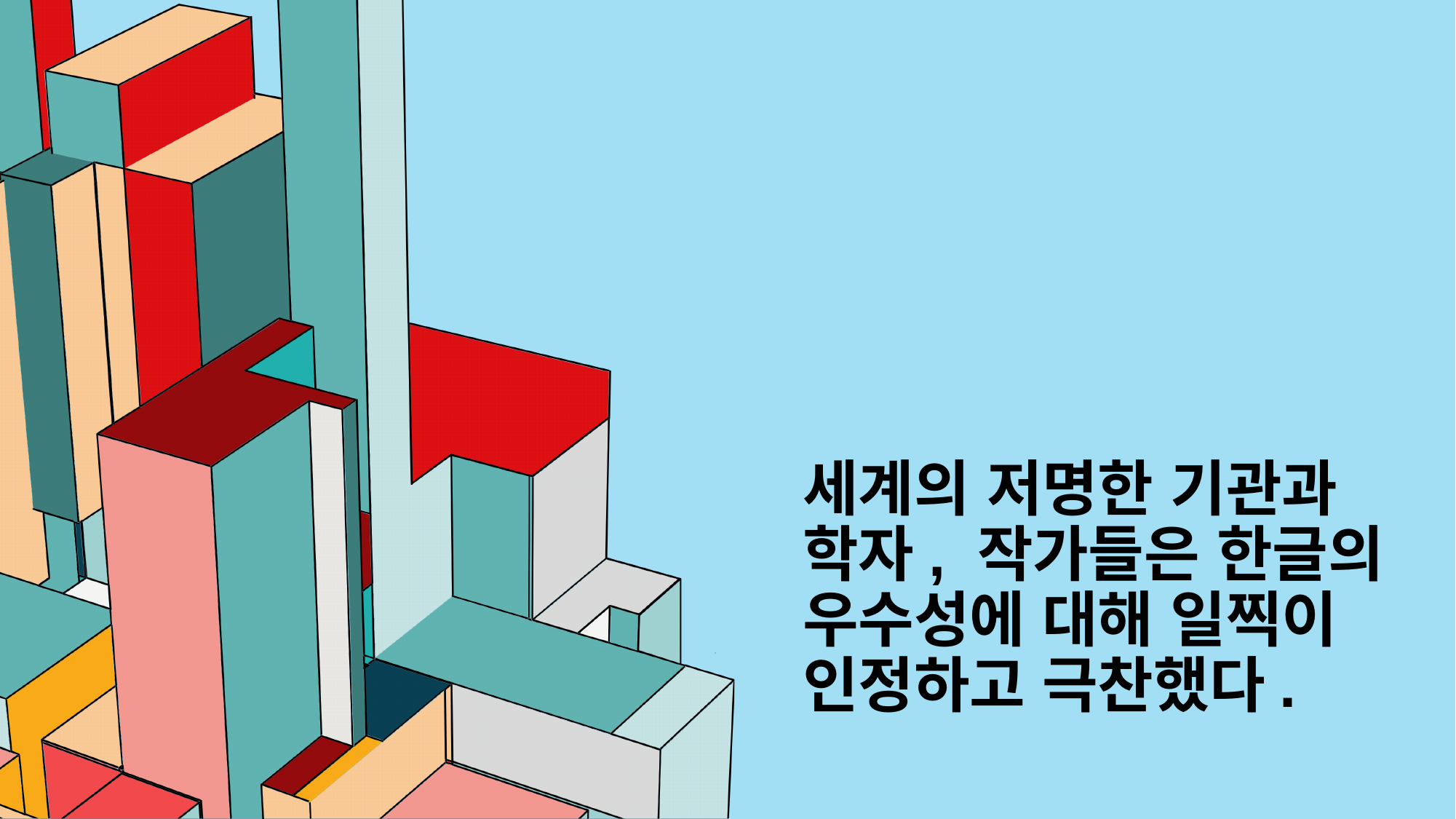

# 세계의 저명한 기관과 학자, 작가들은 한글의 우수성에 대해 일찍이 인정하고 극찬했다.